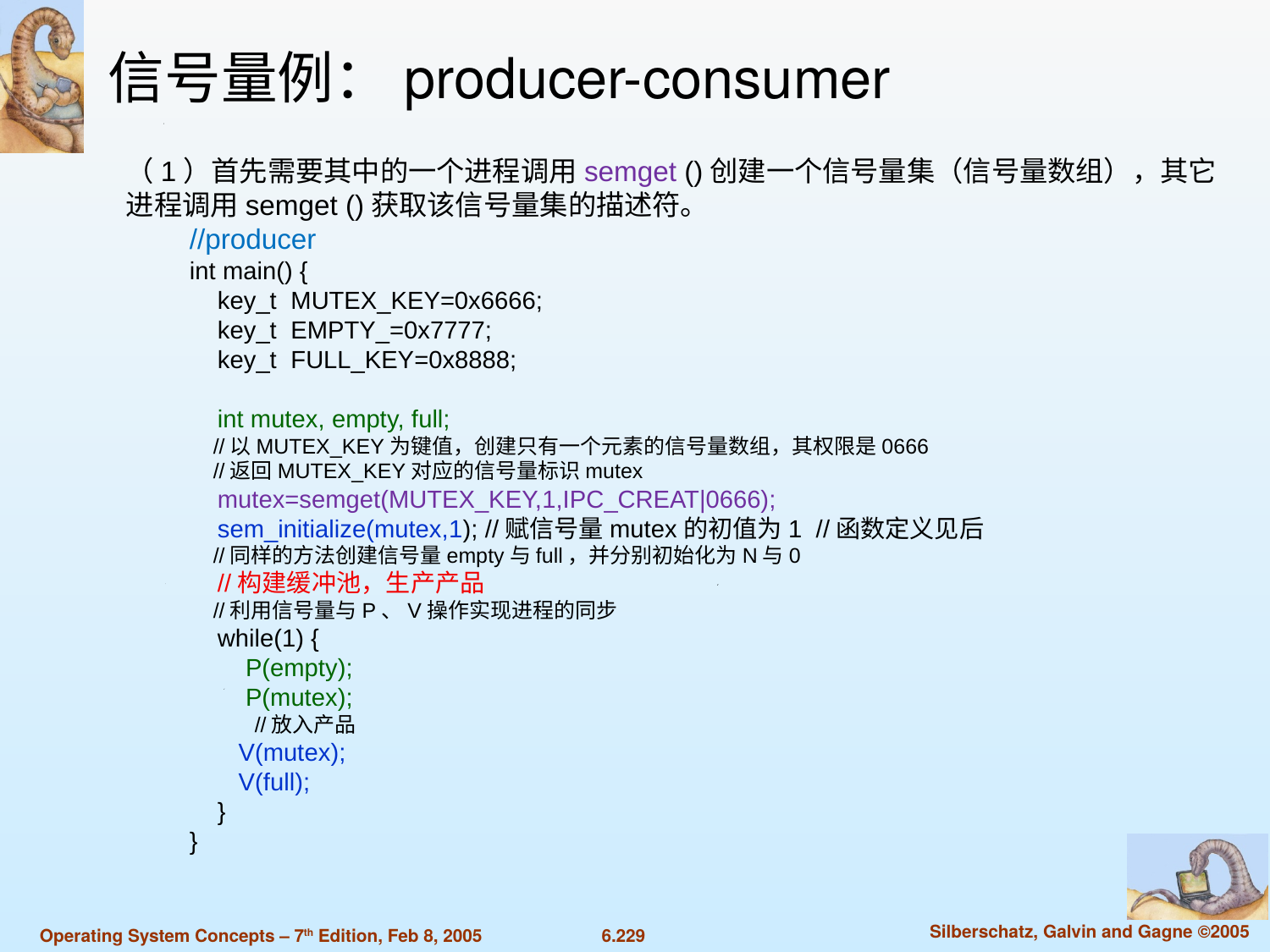

信号量例：producer-consumer
（1）首先需要其中的一个进程调用semget ()创建一个信号量集（信号量数组），其它进程调用semget ()获取该信号量集的描述符。
//producer
int main() {
    key_t  MUTEX_KEY=0x6666;
    key_t  EMPTY_=0x7777;
    key_t  FULL_KEY=0x8888;

    int mutex, empty, full;
    //以MUTEX_KEY为键值，创建只有一个元素的信号量数组，其权限是0666
    //返回MUTEX_KEY对应的信号量标识mutex
    mutex=semget(MUTEX_KEY,1,IPC_CREAT|0666);
    sem_initialize(mutex,1); //赋信号量mutex的初值为1  //函数定义见后
    //同样的方法创建信号量empty与full，并分别初始化为N与0
    //构建缓冲池，生产产品
    //利用信号量与P、V操作实现进程的同步
    while(1) {
        P(empty);
        P(mutex);
           //放入产品
       V(mutex);
       V(full);
    }
}